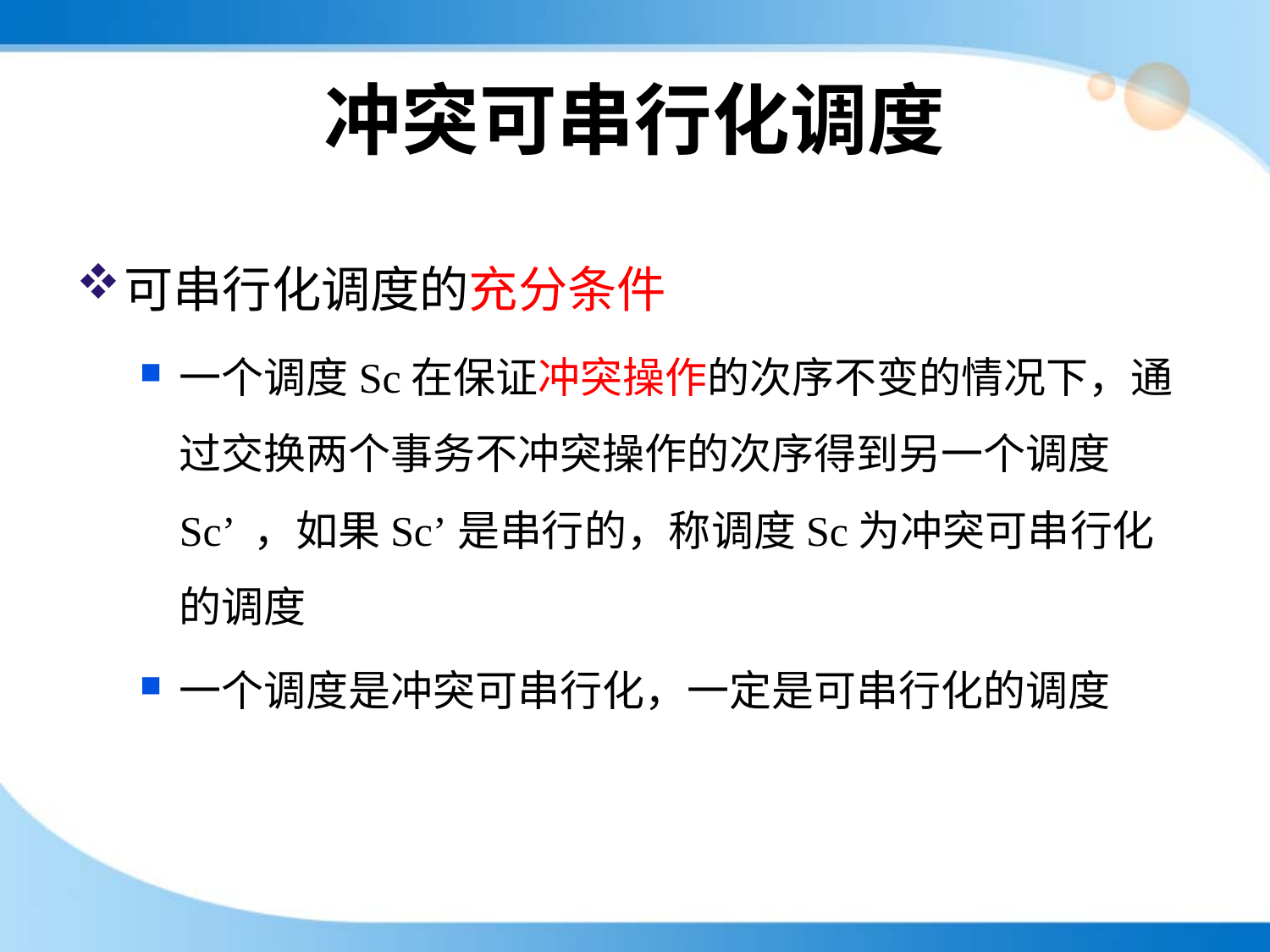

# 冲突可串行化调度
可串行化调度的充分条件
一个调度Sc在保证冲突操作的次序不变的情况下，通过交换两个事务不冲突操作的次序得到另一个调度Sc’ ，如果Sc’是串行的，称调度Sc为冲突可串行化的调度
一个调度是冲突可串行化，一定是可串行化的调度